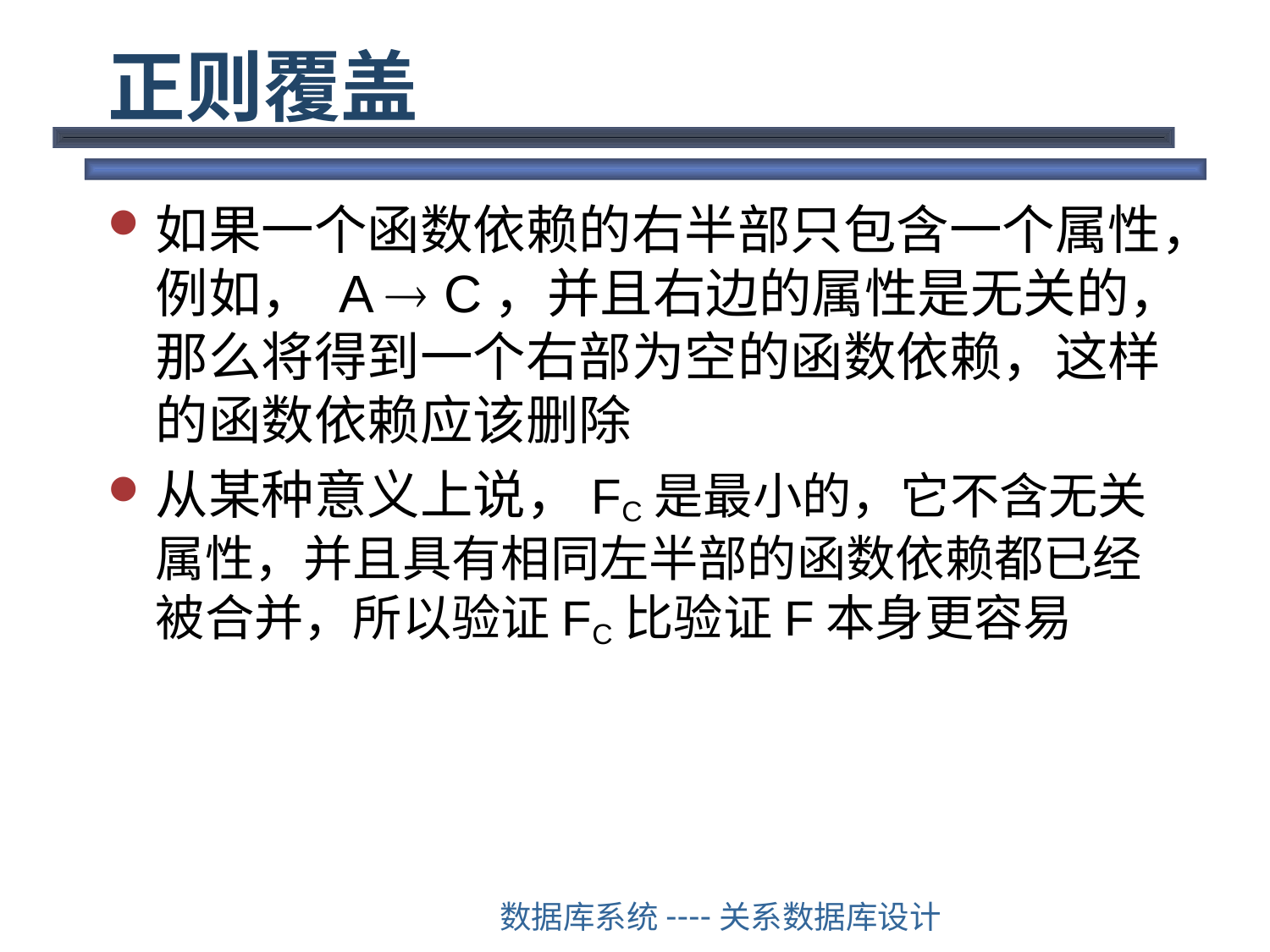

# 正则覆盖
如果一个函数依赖的右半部只包含一个属性，例如， A → C，并且右边的属性是无关的，那么将得到一个右部为空的函数依赖，这样的函数依赖应该删除
从某种意义上说，FC是最小的，它不含无关属性，并且具有相同左半部的函数依赖都已经被合并，所以验证FC比验证F本身更容易
数据库系统----关系数据库设计